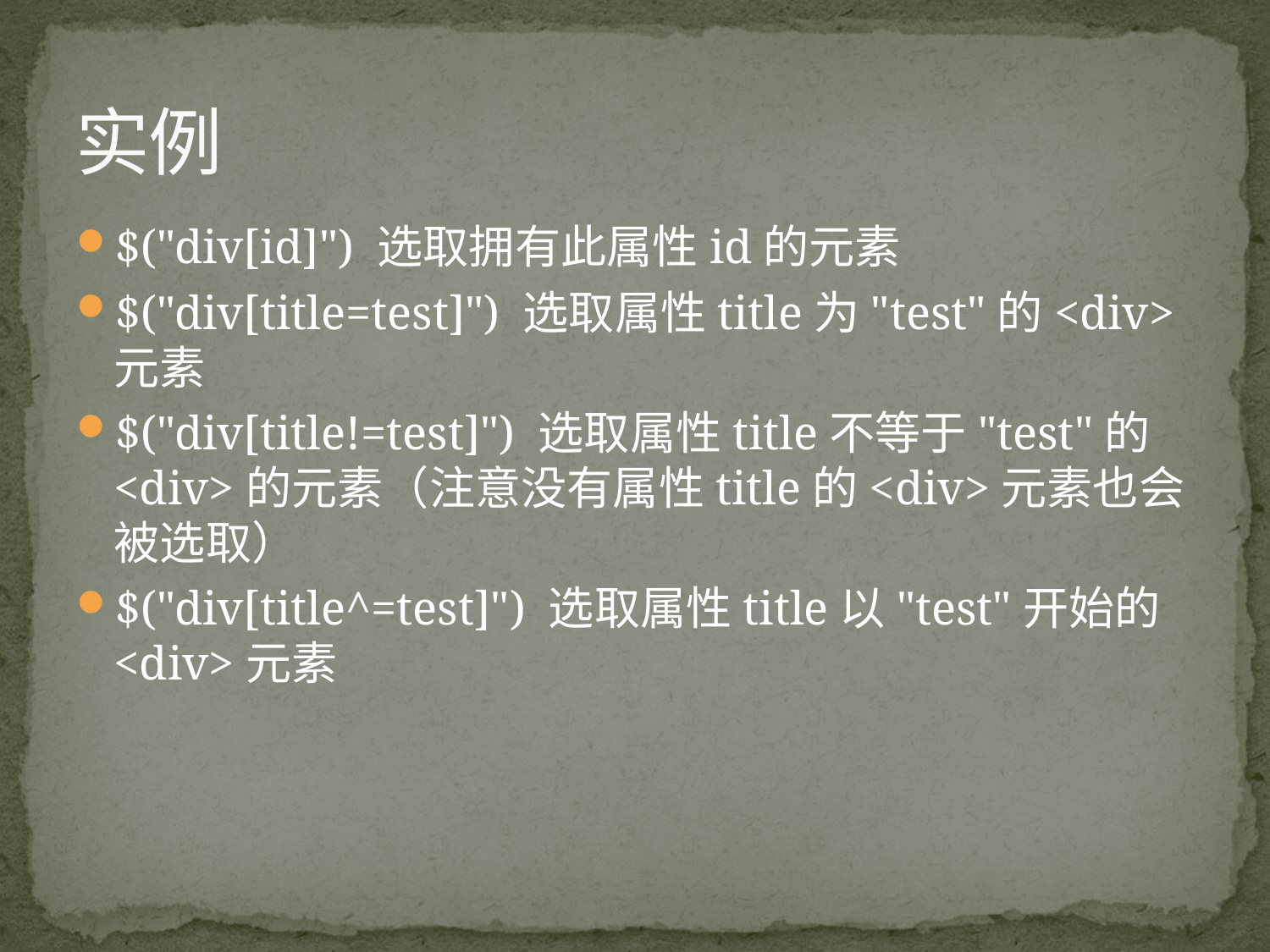

# 实例
$("div[id]") 选取拥有此属性id的元素
$("div[title=test]") 选取属性title为"test"的<div>元素
$("div[title!=test]") 选取属性title不等于"test"的<div>的元素（注意没有属性title的<div>元素也会被选取）
$("div[title^=test]") 选取属性title以"test"开始的<div>元素